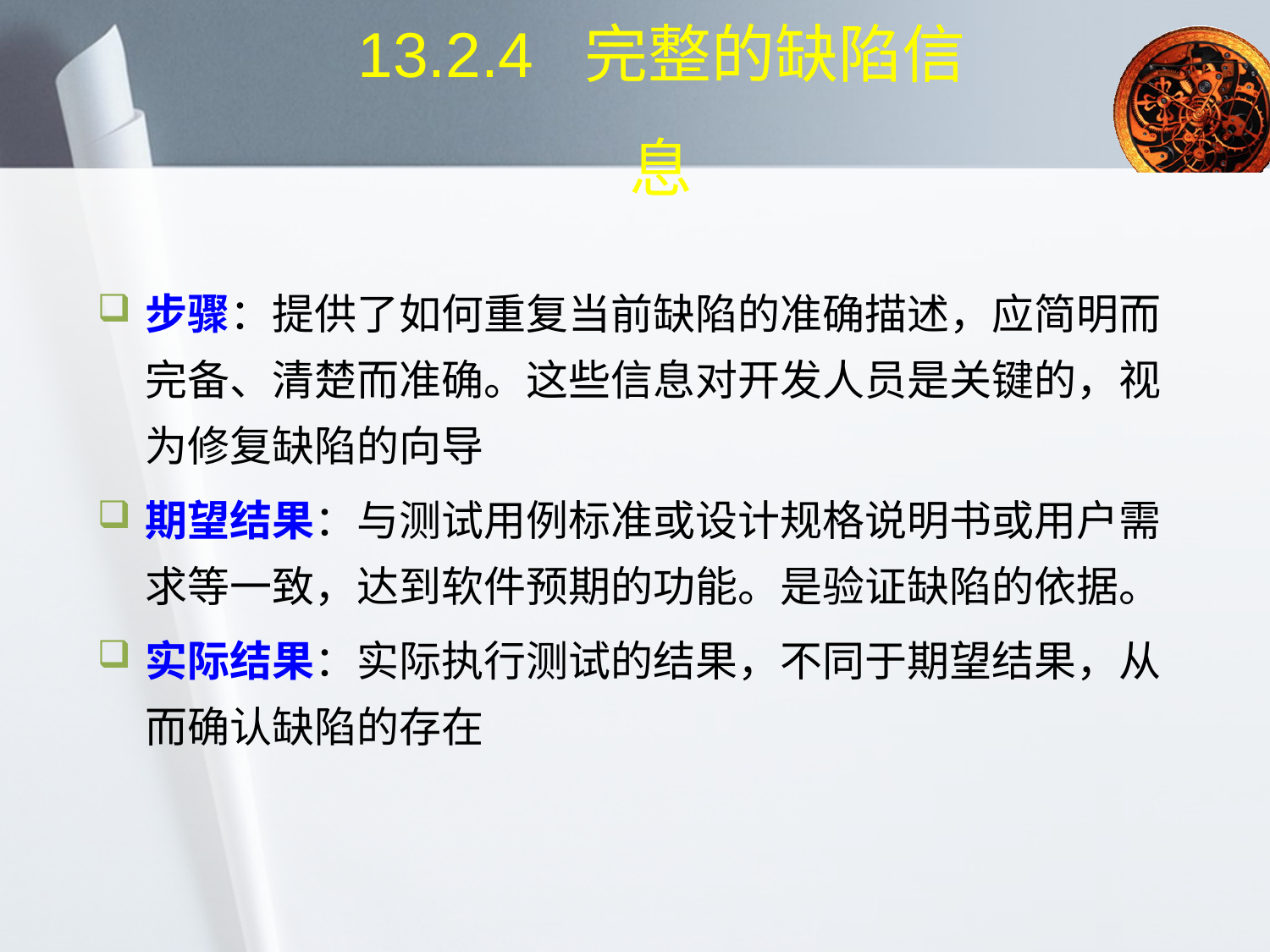

# 13.2.4  完整的缺陷信息
步骤：提供了如何重复当前缺陷的准确描述，应简明而完备、清楚而准确。这些信息对开发人员是关键的，视为修复缺陷的向导
期望结果：与测试用例标准或设计规格说明书或用户需求等一致，达到软件预期的功能。是验证缺陷的依据。
实际结果：实际执行测试的结果，不同于期望结果，从而确认缺陷的存在